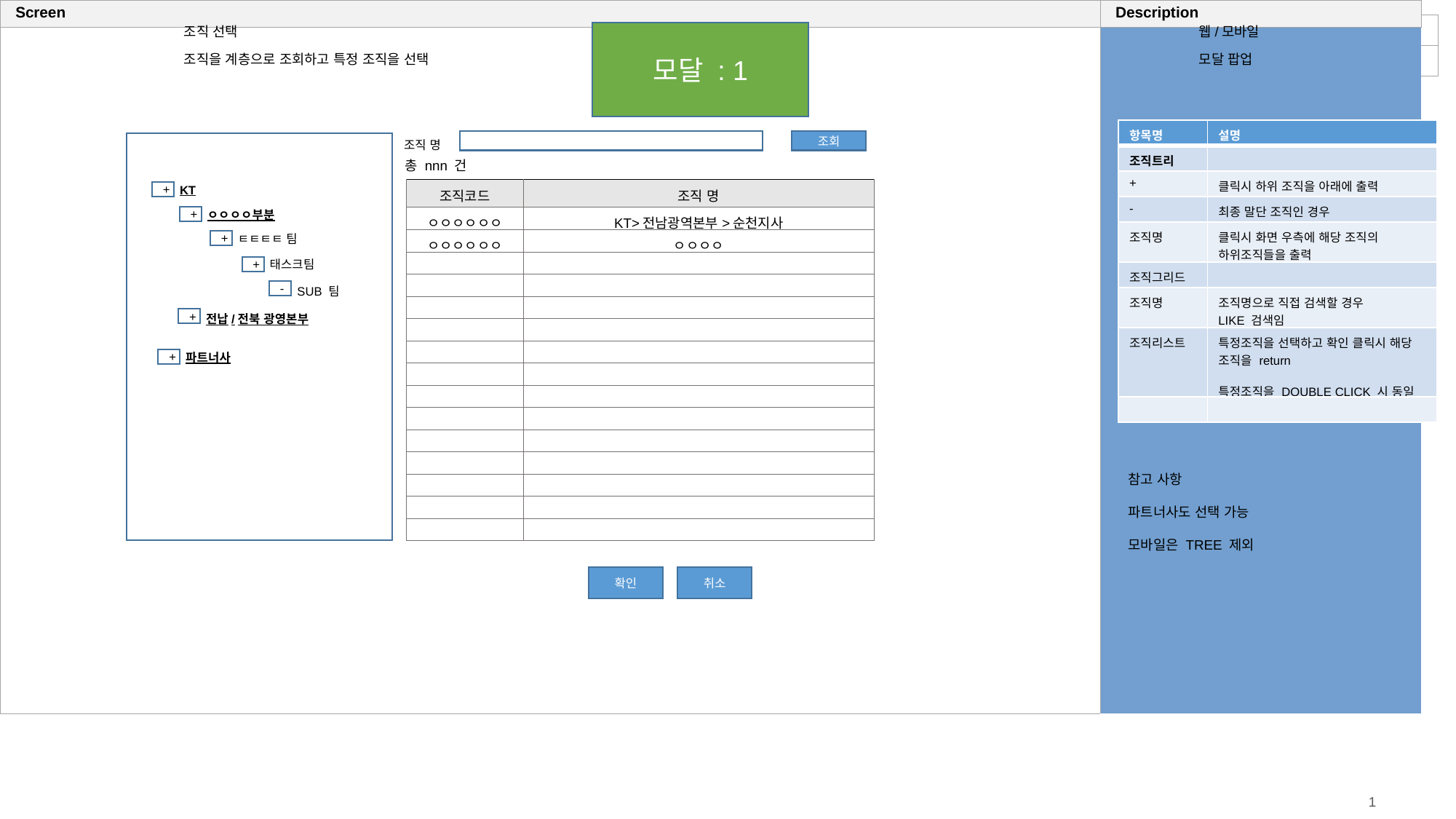

조직 선택
웹/모바일
모달 : 1
조직을 계층으로 조회하고 특정 조직을 선택
모달 팝업
| 항목명 | 설명 |
| --- | --- |
| 조직트리 |  |
| + | 클릭시 하위 조직을 아래에 출력 |
| - | 최종 말단 조직인 경우 |
| 조직명 | 클릭시 화면 우측에 해당 조직의 하위조직들을 출력 |
| 조직그리드 |  |
| 조직명 | 조직명으로 직접 검색할 경우 LIKE 검색임 |
| 조직리스트 | 특정조직을 선택하고 확인 클릭시 해당 조직을 return 특정조직을 DOUBLE CLICK 시 동일 |
|  |  |
조회

조직 명

총 nnn 건
KT
| 조직코드 | 조직 명 |
| --- | --- |
| ㅇㅇㅇㅇㅇㅇ | KT>전남광역본부>순천지사 |
| ㅇㅇㅇㅇㅇㅇ | ㅇㅇㅇㅇ |
|  |  |
|  |  |
|  |  |
|  |  |
|  |  |
|  |  |
|  |  |
|  |  |
|  |  |
|  |  |
|  |  |
|  |  |
|  |  |
+
ㅇㅇㅇㅇ부분
+
ㅌㅌㅌㅌ 팀
+
태스크팀
+
SUB 팀
-
전납/전북 광영본부
+
파트너사
+
참고 사항

파트너사도 선택 가능

모바일은 TREE 제외
확인
취소